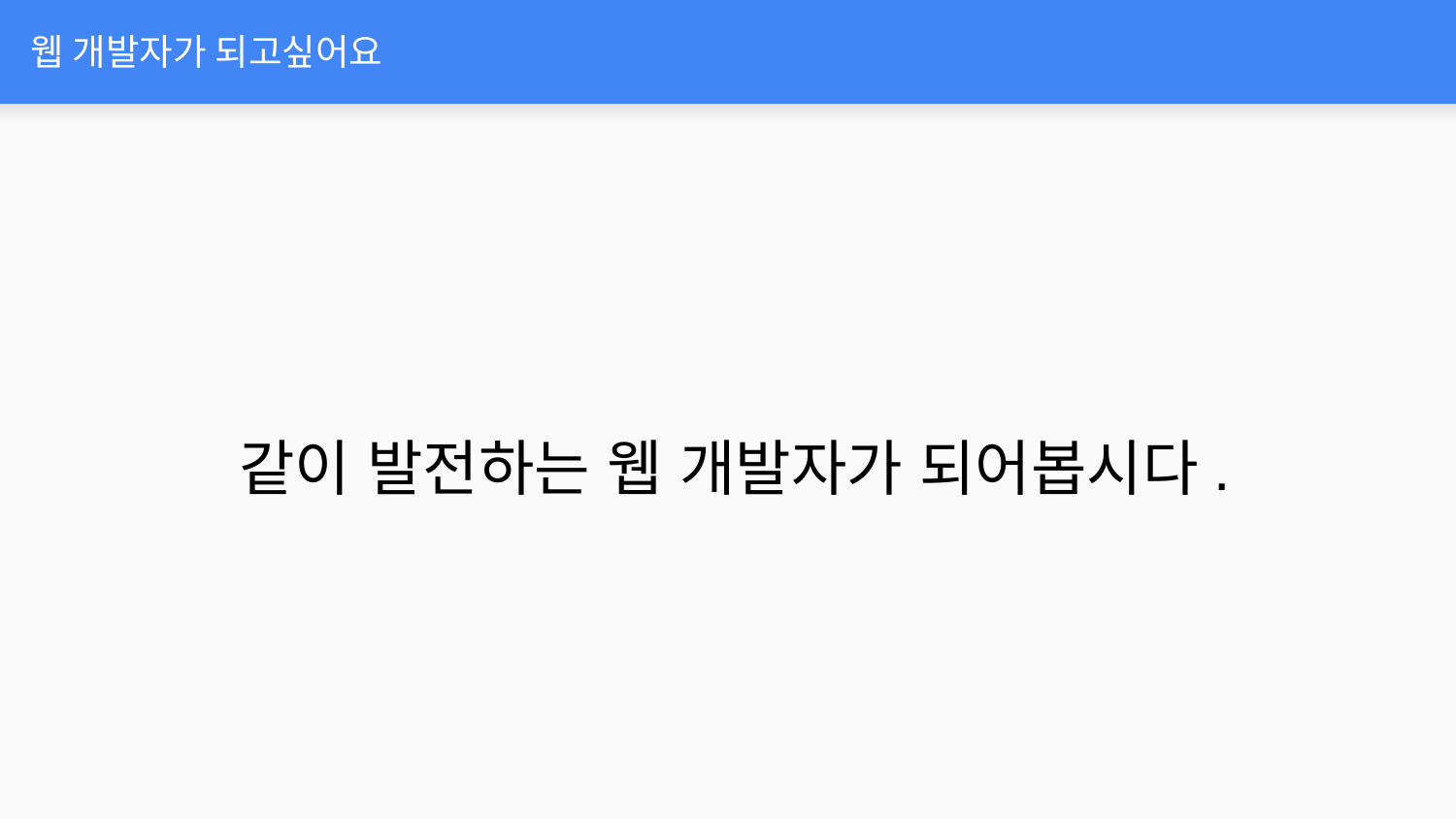

# 웹 개발자가 되고싶어요

같이 발전하는 웹 개발자가 되어봅시다.